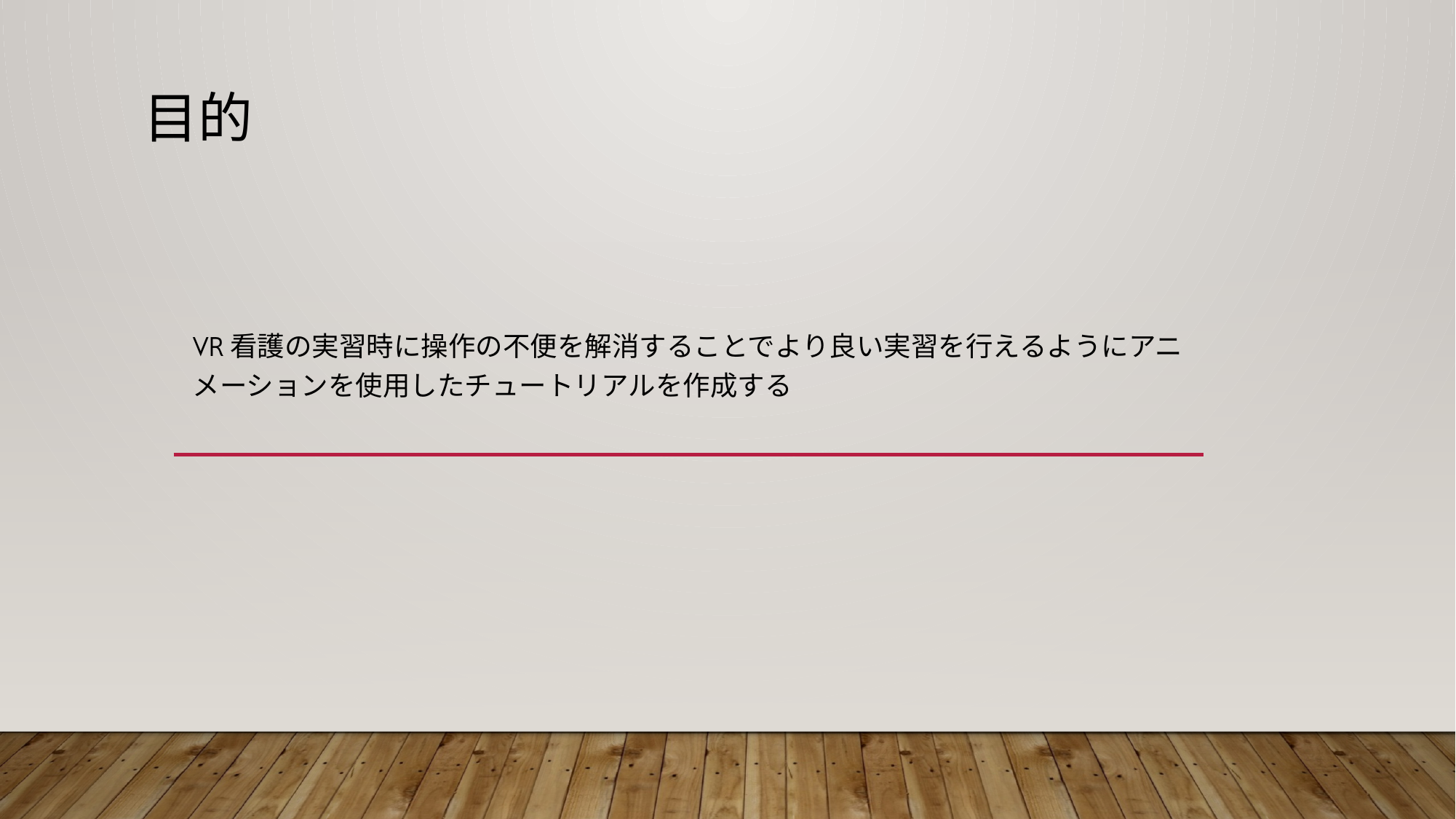

# 目的
VR看護の実習時に操作の不便を解消することでより良い実習を行えるようにアニメーションを使用したチュートリアルを作成する